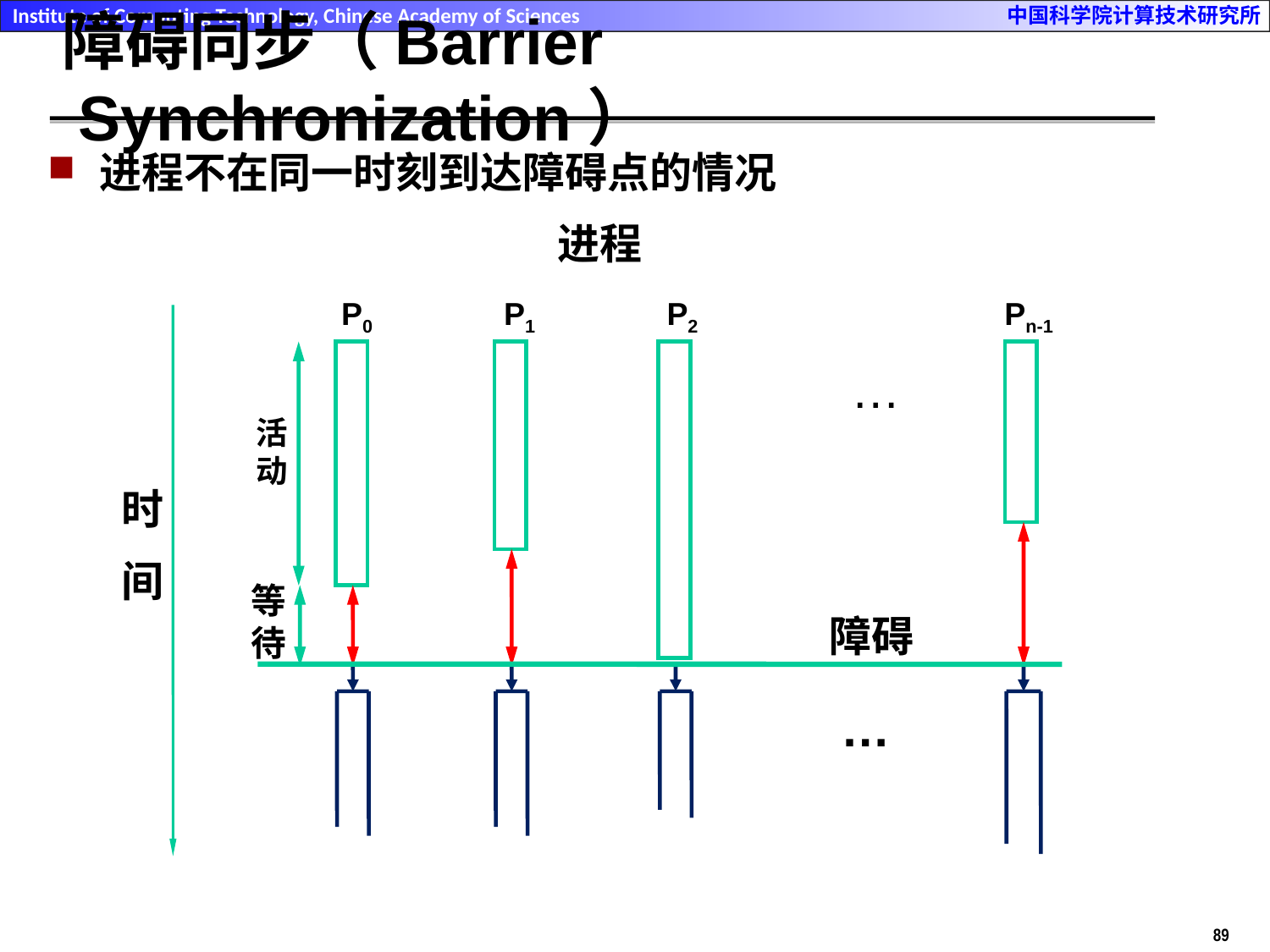

# 障碍同步（Barrier Synchronization）
进程不在同一时刻到达障碍点的情况
进程
P0
P1
P2
Pn-1

…
活动
时
间

等待

障碍

…